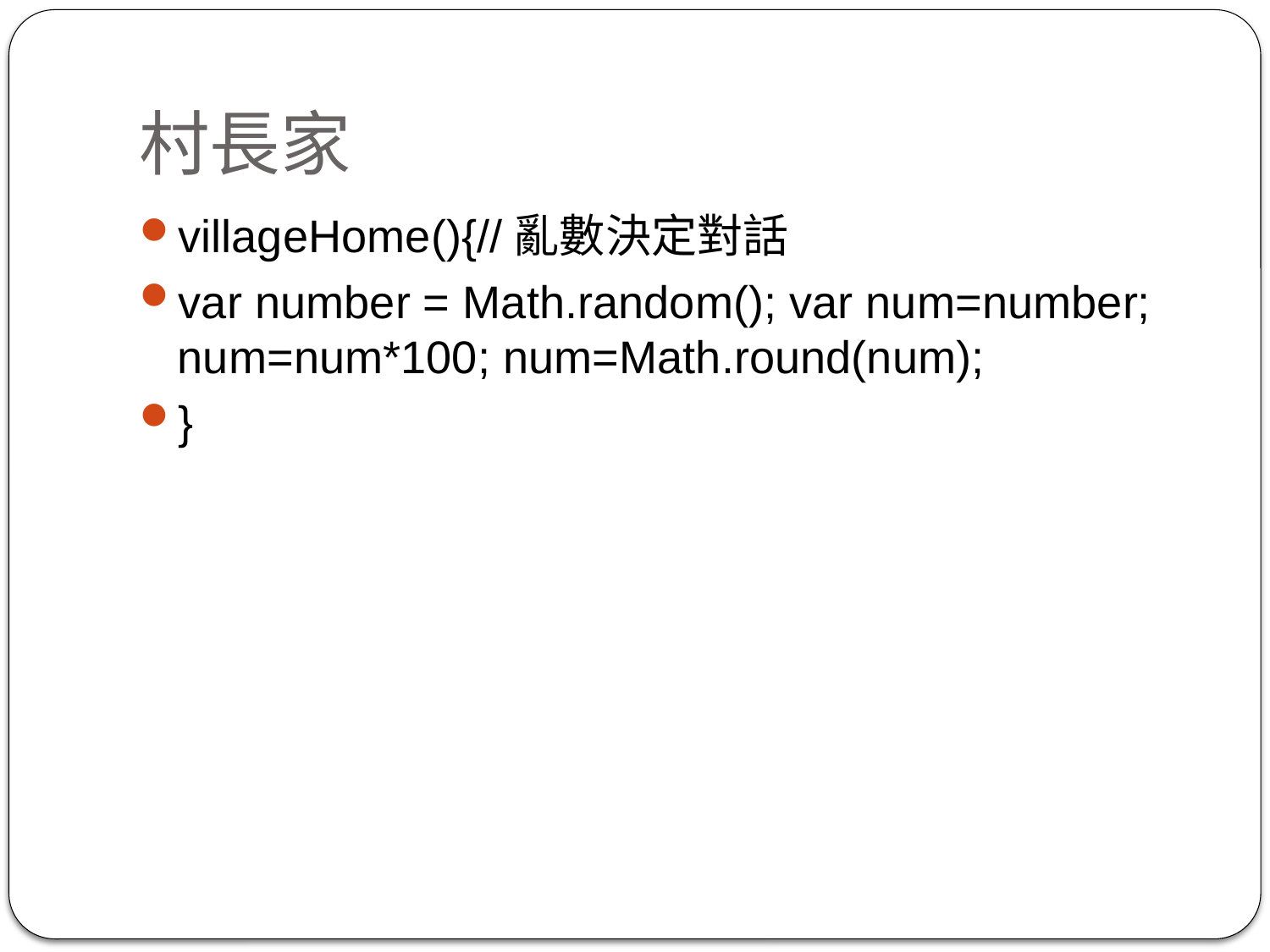

# 村長家
villageHome(){//亂數決定對話
var number = Math.random(); var num=number; num=num*100; num=Math.round(num);
}